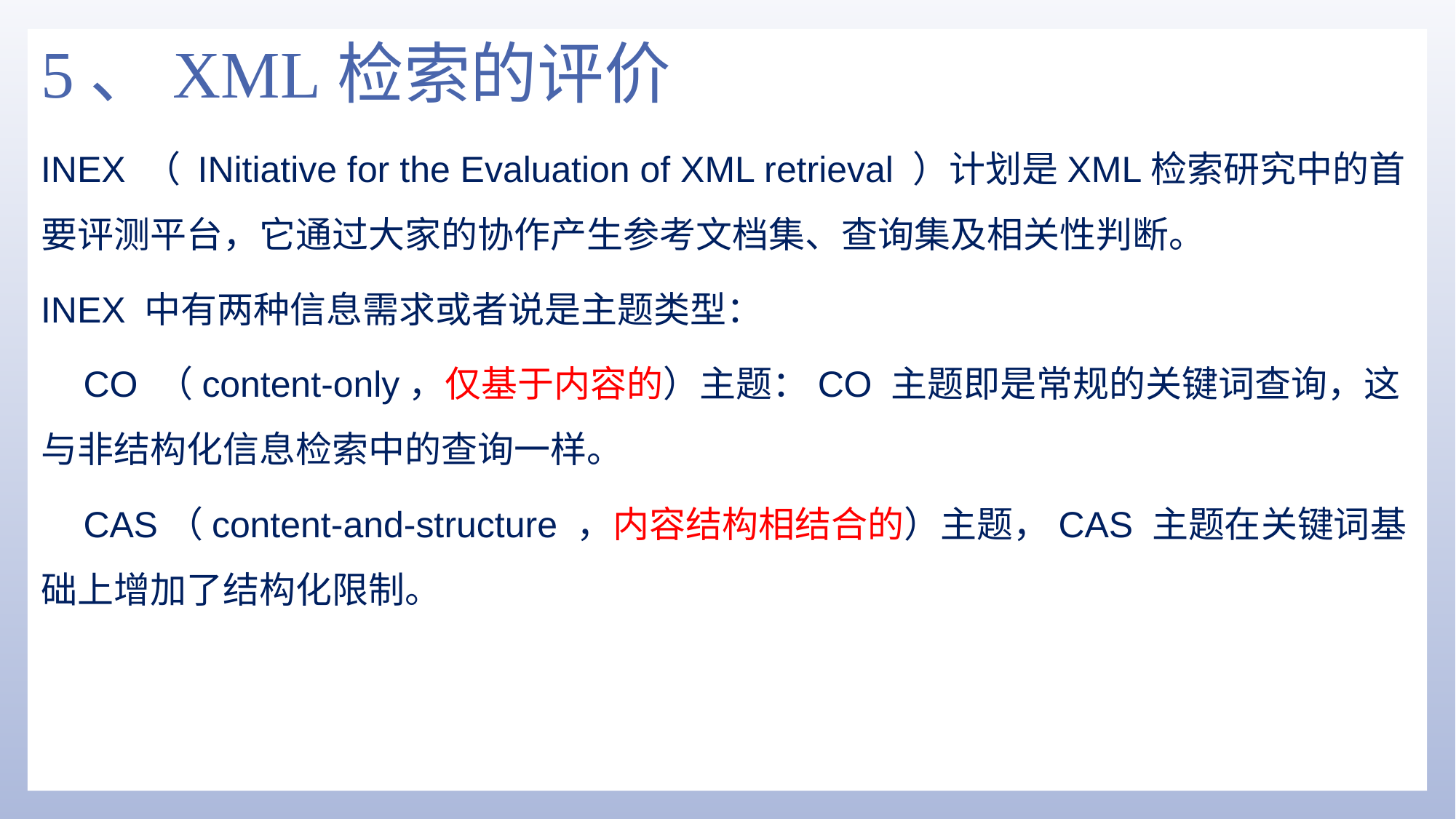

# 5、XML检索的评价
INEX （ INitiative for the Evaluation of XML retrieval ）计划是XML检索研究中的首要评测平台，它通过大家的协作产生参考文档集、查询集及相关性判断。
INEX 中有两种信息需求或者说是主题类型：
CO （content-only，仅基于内容的）主题：CO 主题即是常规的关键词查询，这与非结构化信息检索中的查询一样。
CAS（content-and-structure ，内容结构相结合的）主题，CAS 主题在关键词基础上增加了结构化限制。